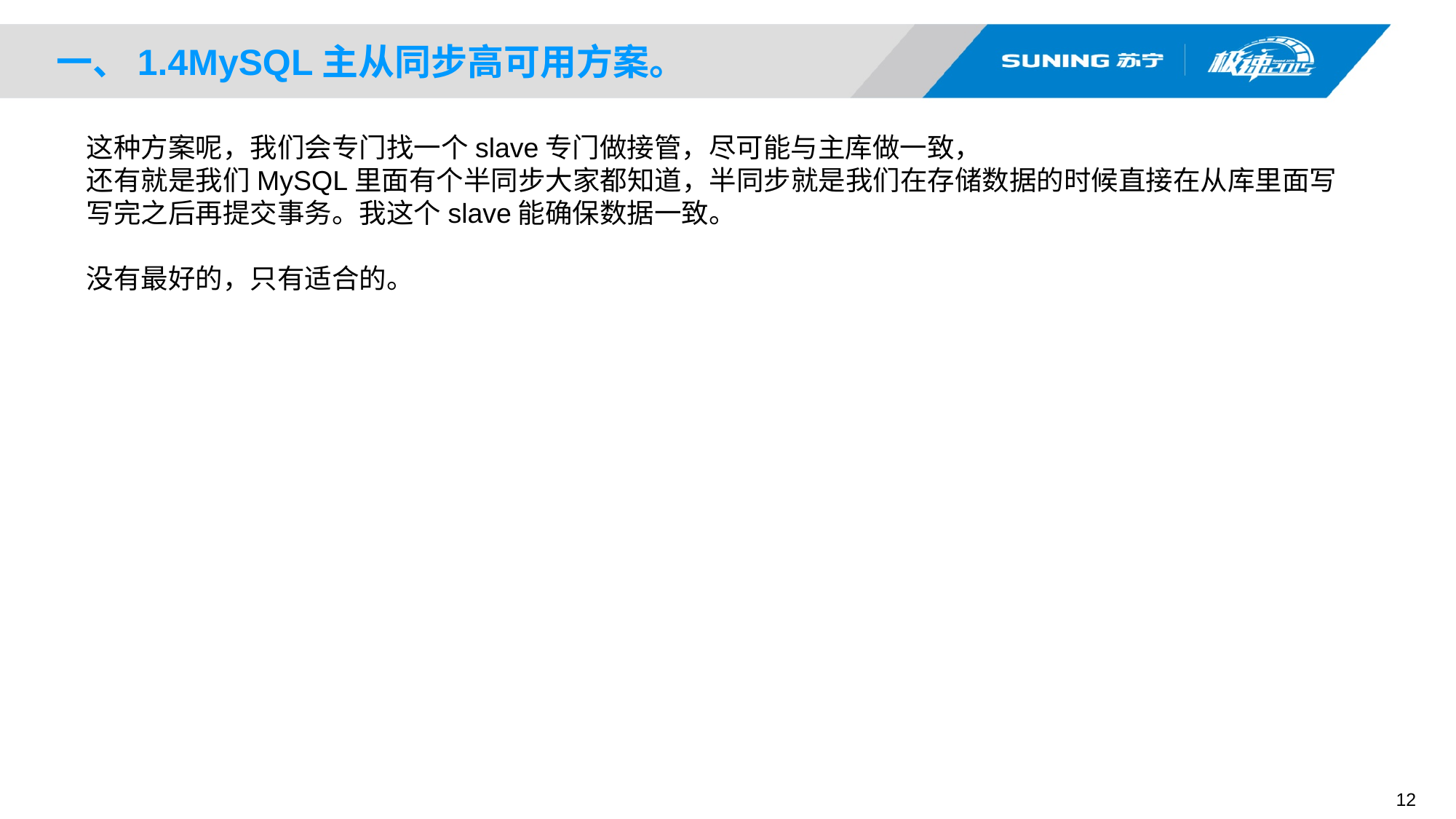

# 一、1.4MySQL主从同步高可用方案。
这种方案呢，我们会专门找一个slave专门做接管，尽可能与主库做一致，
还有就是我们MySQL里面有个半同步大家都知道，半同步就是我们在存储数据的时候直接在从库里面写 写完之后再提交事务。我这个slave能确保数据一致。

没有最好的，只有适合的。